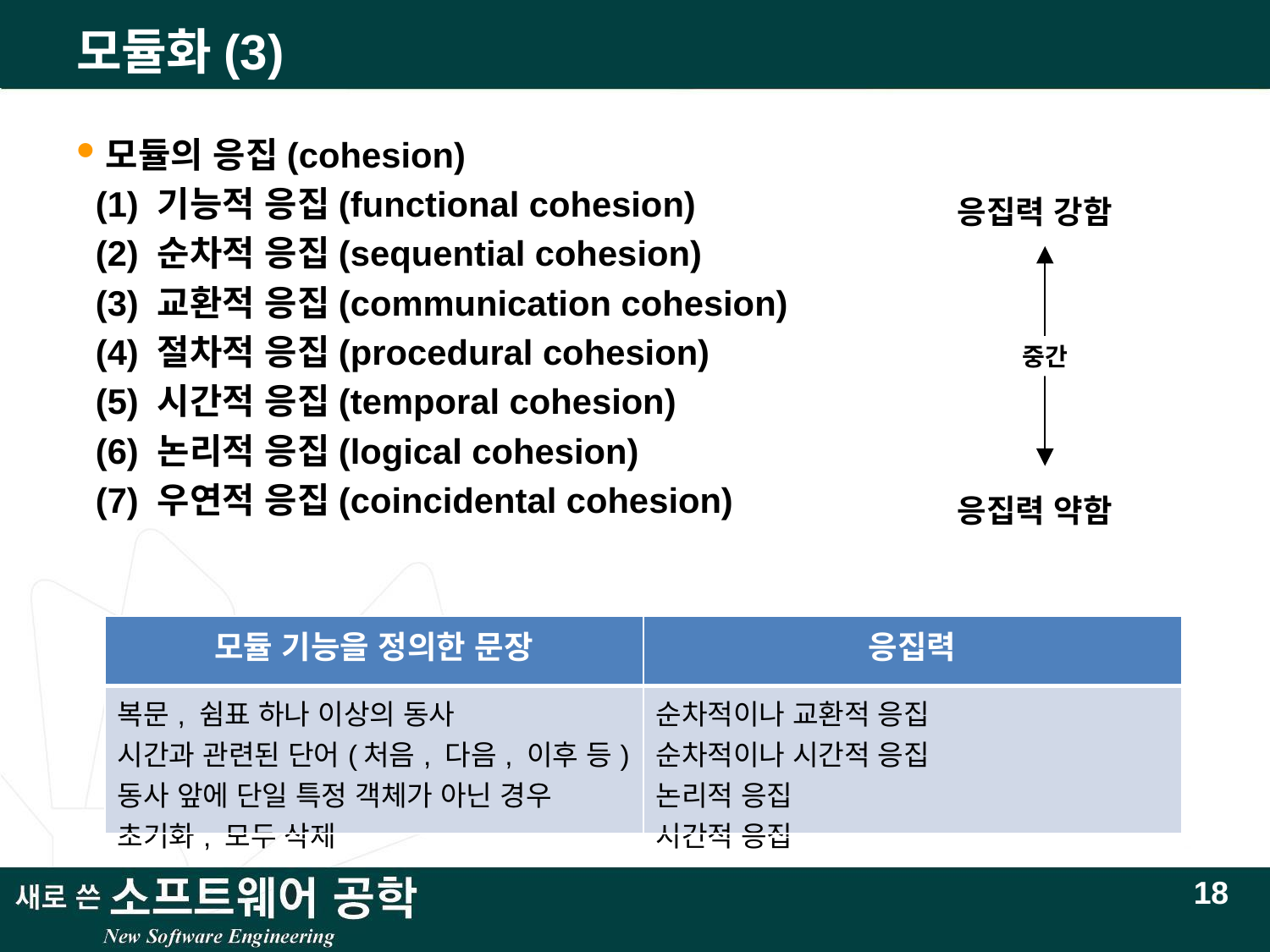

# 모듈화(3)
모듈의 응집(cohesion)
  (1) 기능적 응집(functional cohesion)
  (2) 순차적 응집(sequential cohesion)
  (3) 교환적 응집(communication cohesion)
  (4) 절차적 응집(procedural cohesion)
  (5) 시간적 응집(temporal cohesion)
  (6) 논리적 응집(logical cohesion)
  (7) 우연적 응집(coincidental cohesion)
응집력 강함
중간
응집력 약함
| 모듈 기능을 정의한 문장 | 응집력 |
| --- | --- |
| 복문, 쉼표 하나 이상의 동사 시간과 관련된 단어(처음, 다음, 이후 등) 동사 앞에 단일 특정 객체가 아닌 경우 초기화, 모두 삭제 | 순차적이나 교환적 응집 순차적이나 시간적 응집 논리적 응집 시간적 응집 |